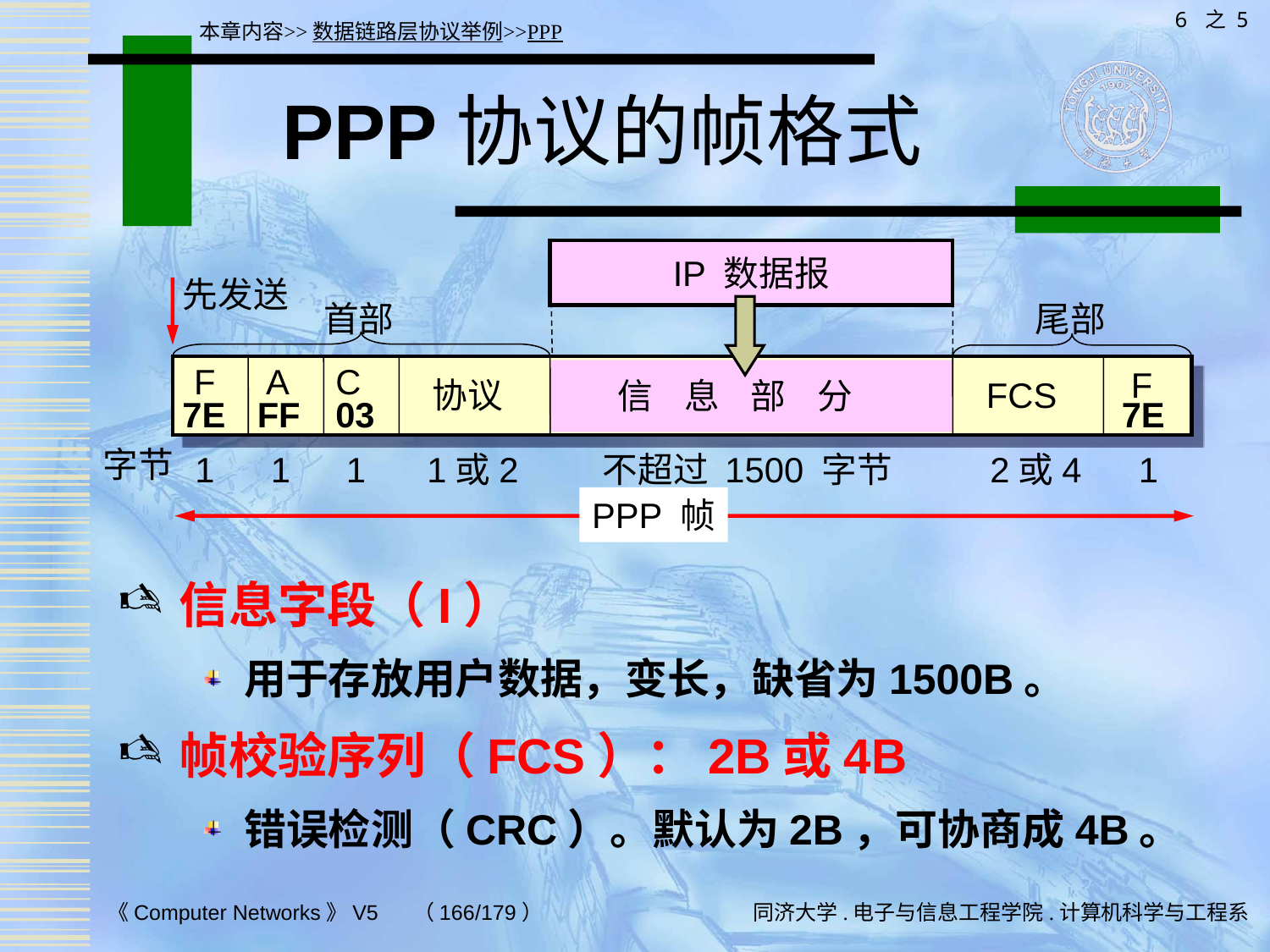

6 之 5
本章内容>>数据链路层协议举例>>PPP
# PPP协议的帧格式

IP 数据报
先发送

首部
尾部

A
F
C
F

FCS
协议
信    息    部    分
7E
FF
03
7E
字节
1
1
1
1或2
不超过 1500 字节
2或4
1
PPP 帧

信息字段（I）
用于存放用户数据，变长，缺省为1500B。
帧校验序列（FCS）：2B或4B
错误检测（CRC）。默认为2B，可协商成4B。